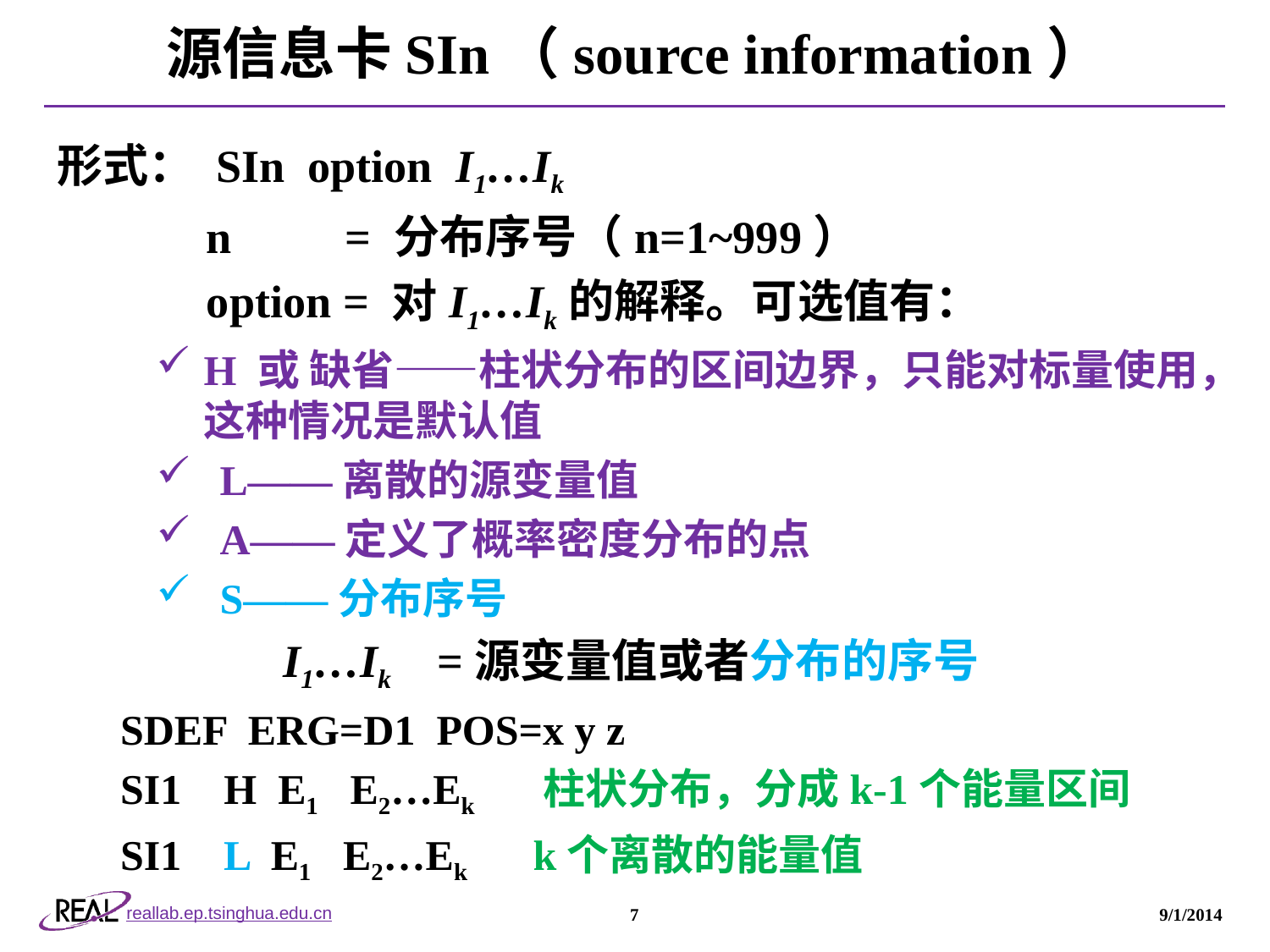

# 源信息卡SIn（source information）
形式： SIn  option  I1…Ik
	  n  	   = 分布序号（n=1~999）
	  option = 对I1…Ik的解释。可选值有：
H 或 缺省——柱状分布的区间边界，只能对标量使用，这种情况是默认值
L——离散的源变量值
A——定义了概率密度分布的点
S——分布序号
  	I1…Ik    =源变量值或者分布的序号
SDEF  ERG=D1  POS=x y z
SI1    H  E1   E2…Ek	   柱状分布，分成k-1个能量区间
SI1    L  E1   E2…Ek	   k个离散的能量值